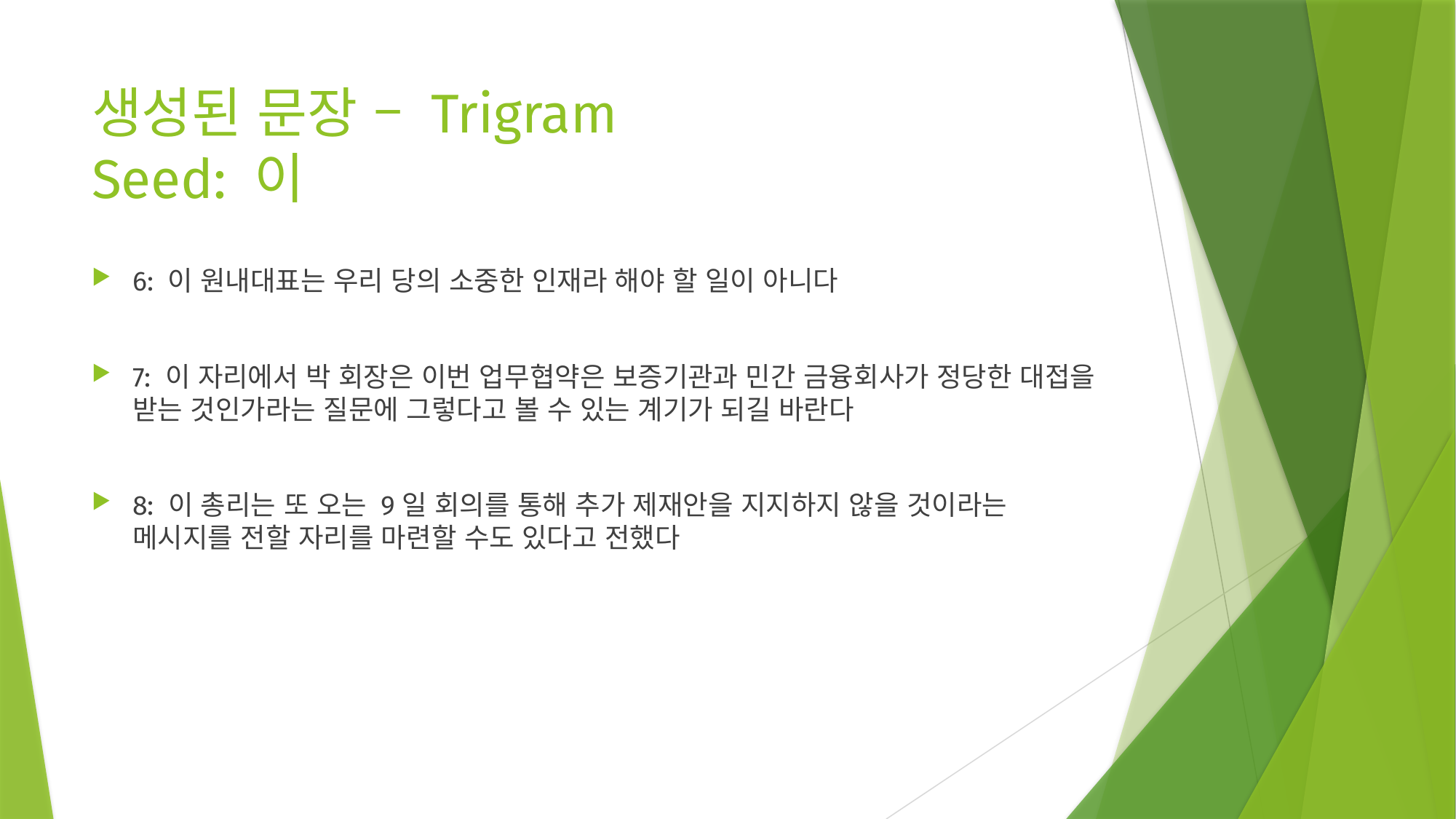

# 생성된 문장 – Trigram Seed: 이
6: 이 원내대표는 우리 당의 소중한 인재라 해야 할 일이 아니다

7: 이 자리에서 박 회장은 이번 업무협약은 보증기관과 민간 금융회사가 정당한 대접을 받는 것인가라는 질문에 그렇다고 볼 수 있는 계기가 되길 바란다

8: 이 총리는 또 오는 9일 회의를 통해 추가 제재안을 지지하지 않을 것이라는 메시지를 전할 자리를 마련할 수도 있다고 전했다